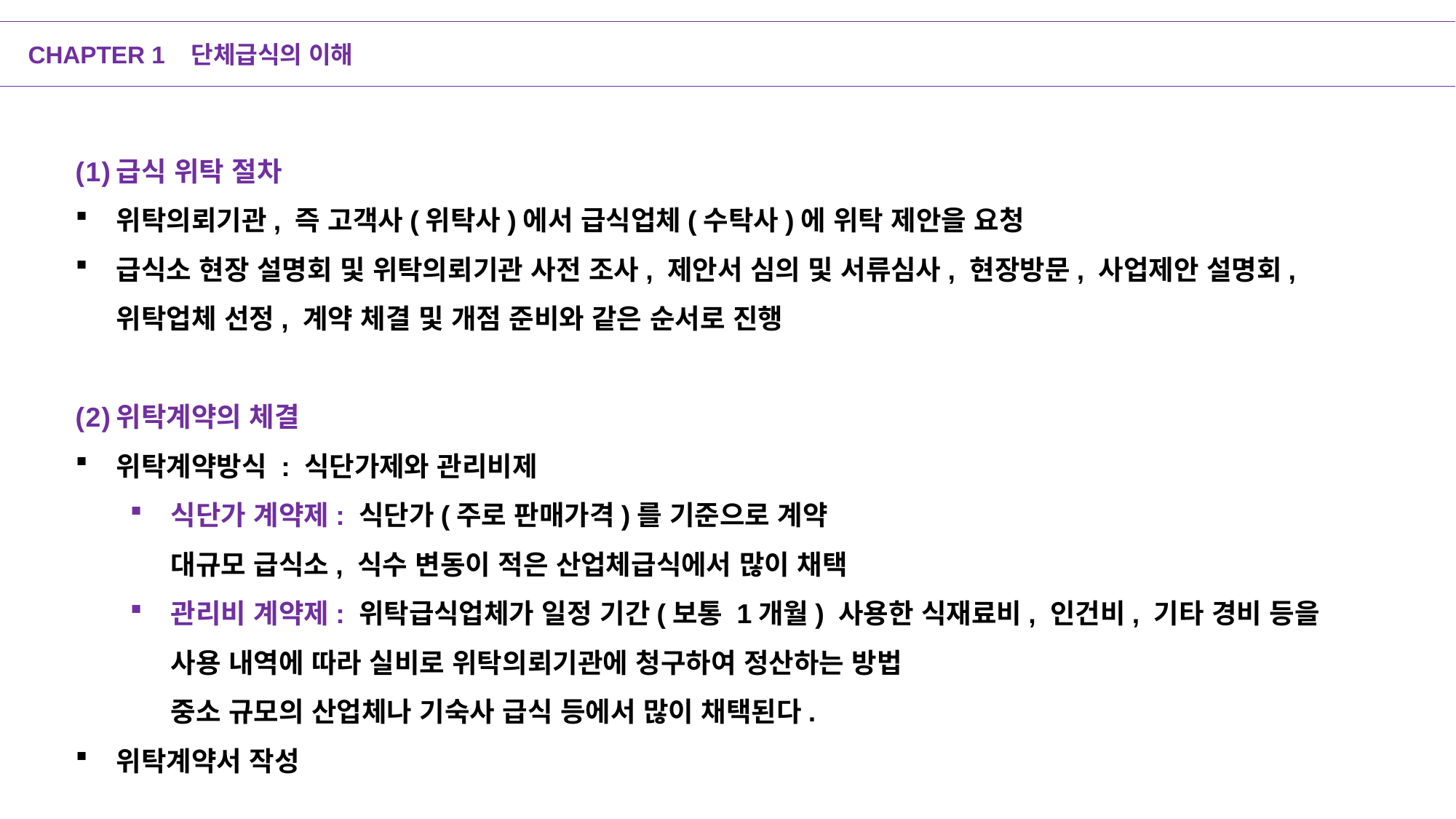

CHAPTER 1   단체급식의 이해
급식 위탁 절차
위탁의뢰기관, 즉 고객사(위탁사)에서 급식업체(수탁사)에 위탁 제안을 요청
급식소 현장 설명회 및 위탁의뢰기관 사전 조사, 제안서 심의 및 서류심사, 현장방문, 사업제안 설명회, 위탁업체 선정, 계약 체결 및 개점 준비와 같은 순서로 진행

위탁계약의 체결
위탁계약방식 : 식단가제와 관리비제
식단가 계약제: 식단가(주로 판매가격)를 기준으로 계약
대규모 급식소, 식수 변동이 적은 산업체급식에서 많이 채택
관리비 계약제: 위탁급식업체가 일정 기간(보통 1개월) 사용한 식재료비, 인건비, 기타 경비 등을
사용 내역에 따라 실비로 위탁의뢰기관에 청구하여 정산하는 방법
중소 규모의 산업체나 기숙사 급식 등에서 많이 채택된다.
위탁계약서 작성